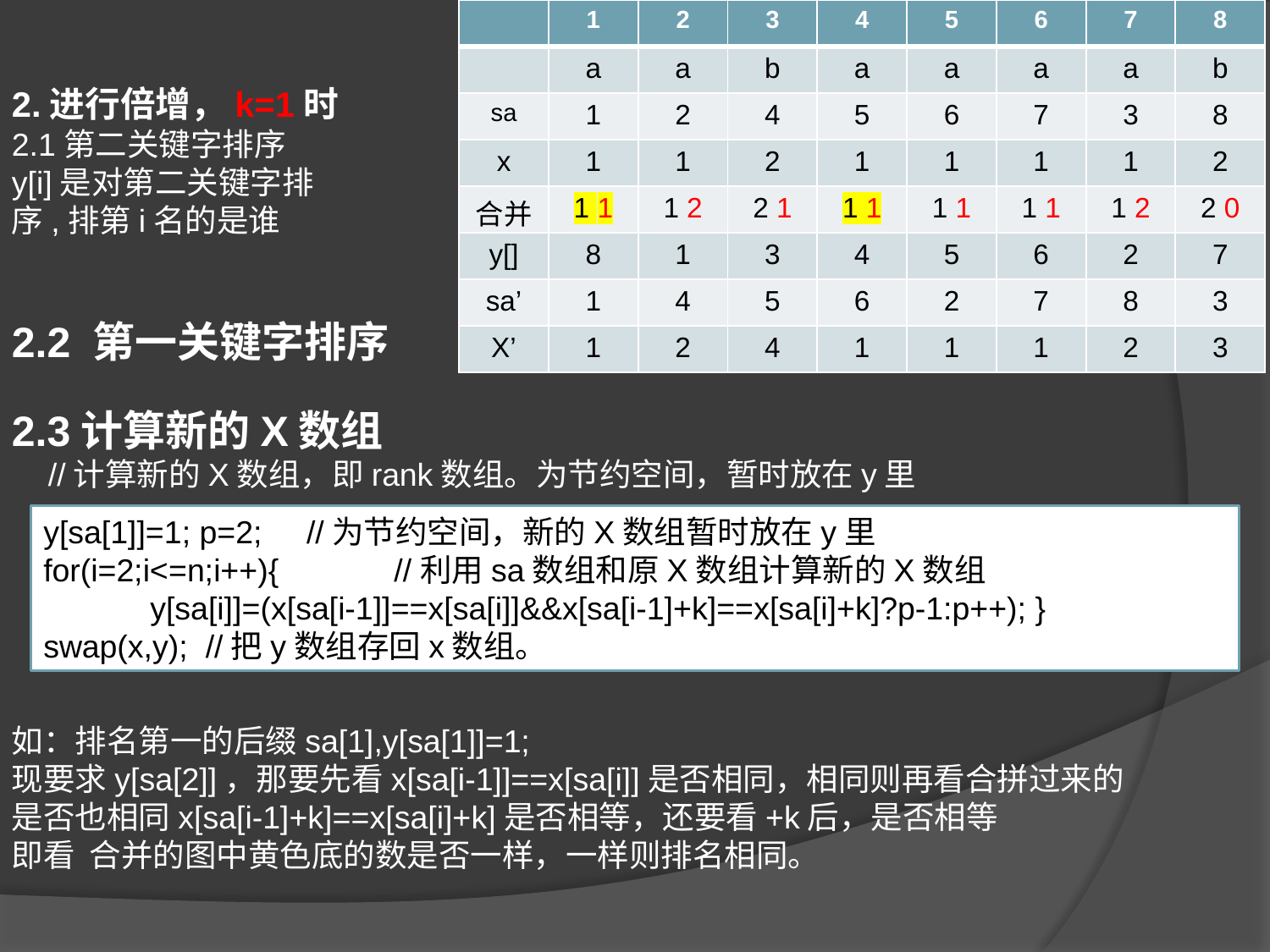

|  | 1 | 2 | 3 | 4 | 5 | 6 | 7 | 8 |
| --- | --- | --- | --- | --- | --- | --- | --- | --- |
|  | a | a | b | a | a | a | a | b |
| sa | 1 | 2 | 4 | 5 | 6 | 7 | 3 | 8 |
| x | 1 | 1 | 2 | 1 | 1 | 1 | 1 | 2 |
| 合并 | 1 1 | 1 2 | 2 1 | 1 1 | 1 1 | 1 1 | 1 2 | 2 0 |
| y[] | 8 | 1 | 3 | 4 | 5 | 6 | 2 | 7 |
| sa’ | 1 | 4 | 5 | 6 | 2 | 7 | 8 | 3 |
| X’ | 1 | 2 | 4 | 1 | 1 | 1 | 2 | 3 |
2.进行倍增，k=1时
2.1第二关键字排序
y[i]是对第二关键字排
序,排第i名的是谁

2.2 第一关键字排序
2.3计算新的X数组
    //计算新的X数组，即rank数组。为节约空间，暂时放在y里

如：排名第一的后缀sa[1],y[sa[1]]=1;
现要求y[sa[2]]，那要先看x[sa[i-1]]==x[sa[i]]是否相同，相同则再看合拼过来的是否也相同x[sa[i-1]+k]==x[sa[i]+k]是否相等，还要看+k后，是否相等
即看  合并的图中黄色底的数是否一样，一样则排名相同。

y[sa[1]]=1; p=2;     //为节约空间，新的X数组暂时放在y里
for(i=2;i<=n;i++){             //利用sa数组和原X数组计算新的X数组
            y[sa[i]]=(x[sa[i-1]]==x[sa[i]]&&x[sa[i-1]+k]==x[sa[i]+k]?p-1:p++); }
swap(x,y);  //把y数组存回x数组。